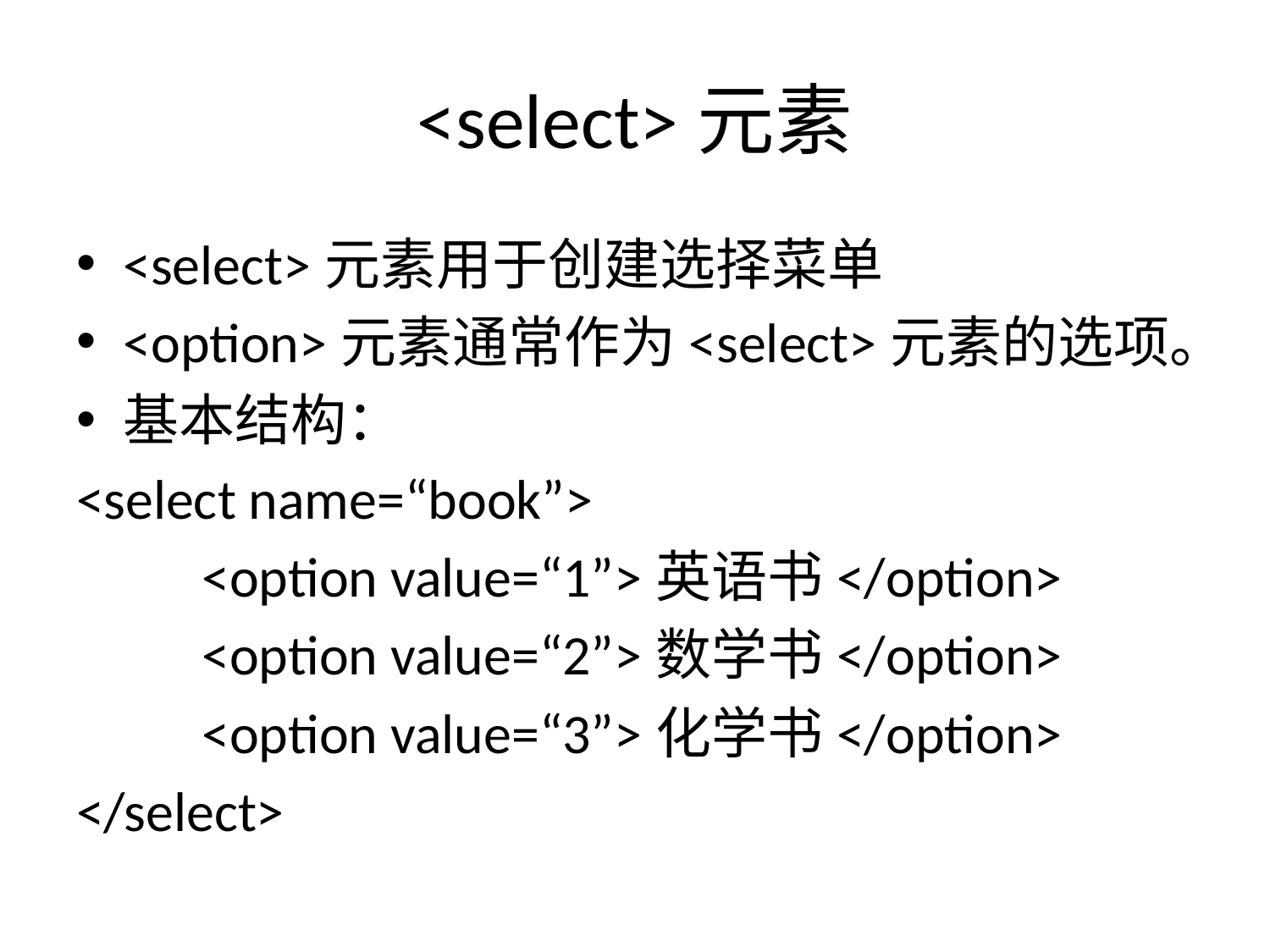

# <select>元素
<select>元素用于创建选择菜单
<option>元素通常作为<select>元素的选项。
基本结构：
<select name=“book”>
	<option value=“1”>英语书</option>
	<option value=“2”>数学书</option>
	<option value=“3”>化学书</option>
</select>